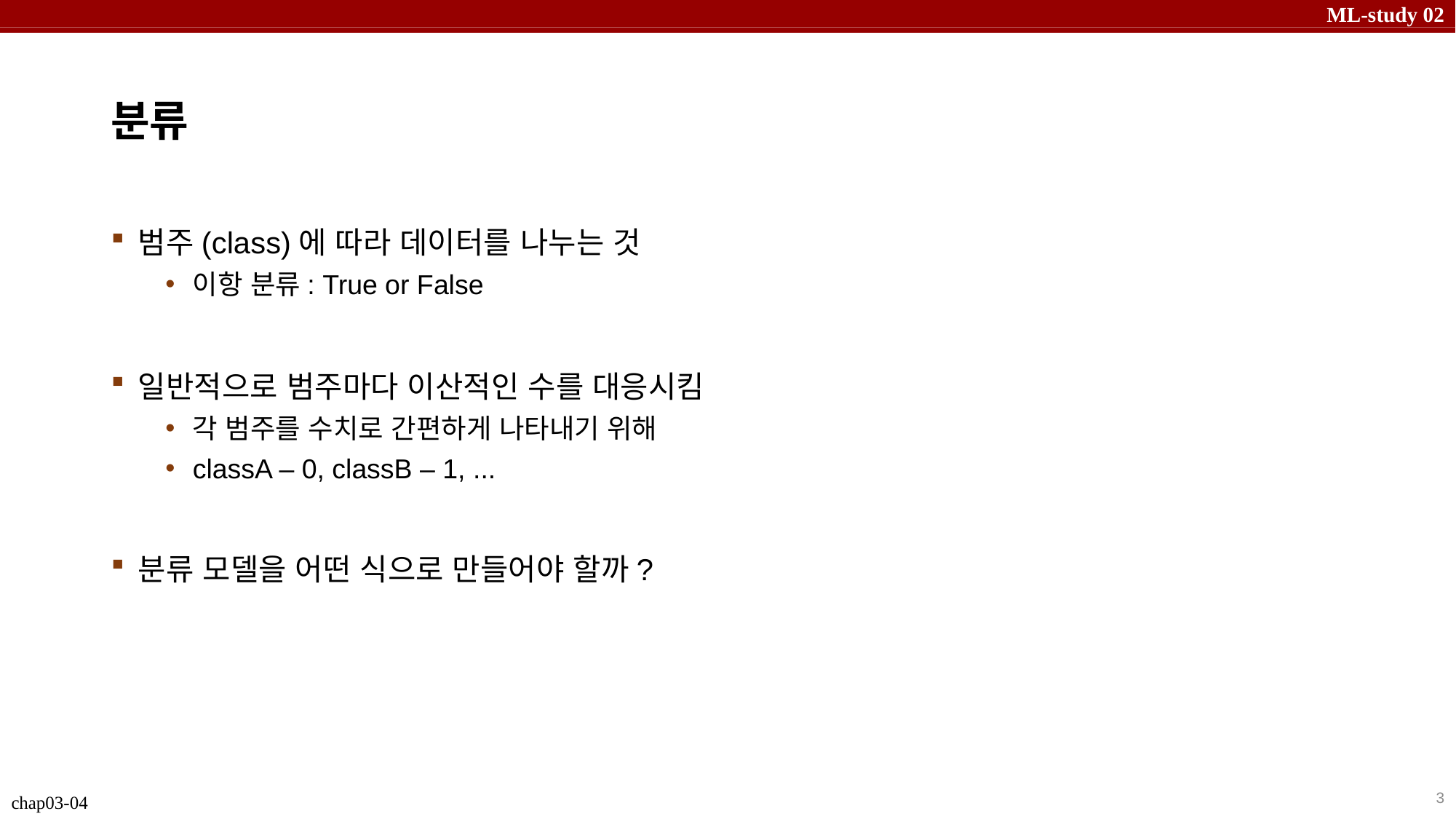

# 분류
범주(class)에 따라 데이터를 나누는 것
이항 분류: True or False

일반적으로 범주마다 이산적인 수를 대응시킴
각 범주를 수치로 간편하게 나타내기 위해
classA – 0, classB – 1, ...

분류 모델을 어떤 식으로 만들어야 할까?

3